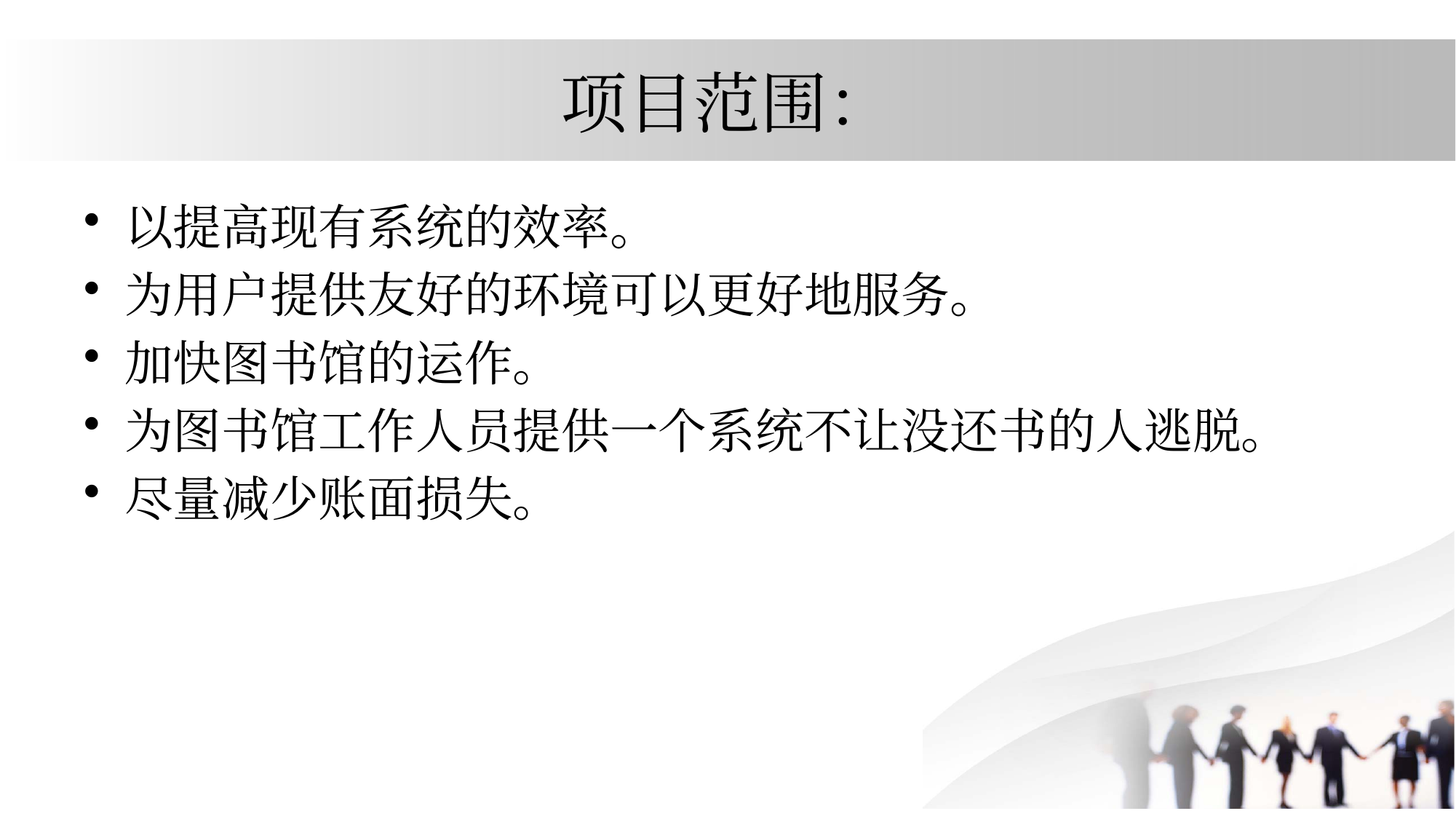

# 项目范围：
以提高现有系统的效率。
为用户提供友好的环境可以更好地服务。
加快图书馆的运作。
为图书馆工作人员提供一个系统不让没还书的人逃脱。
尽量减少账面损失。